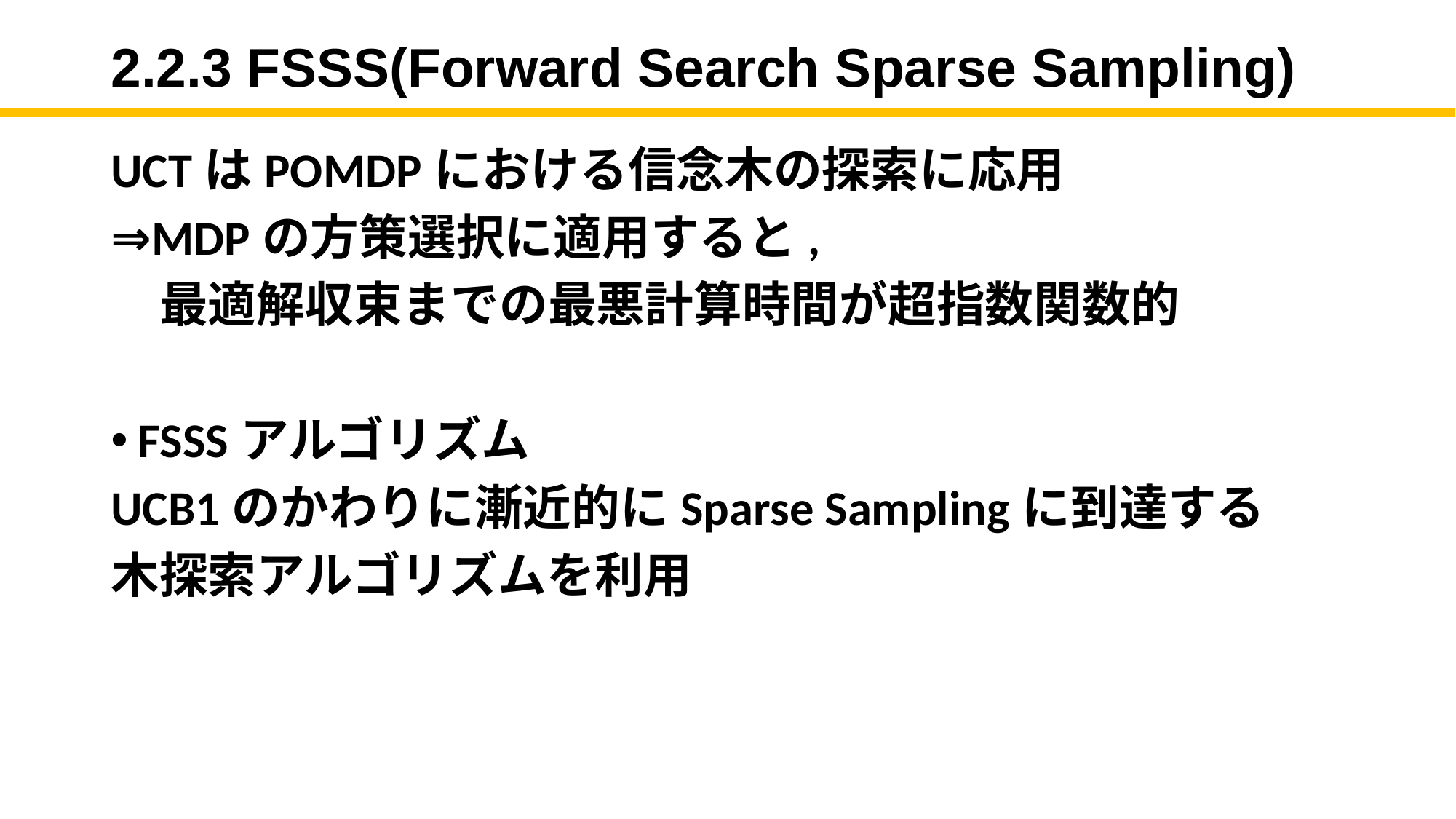

# 2.2.3 FSSS(Forward Search Sparse Sampling)
UCTはPOMDPにおける信念木の探索に応用
⇒MDPの方策選択に適用すると,
　最適解収束までの最悪計算時間が超指数関数的

FSSSアルゴリズム
UCB1のかわりに漸近的にSparse Samplingに到達する
木探索アルゴリズムを利用